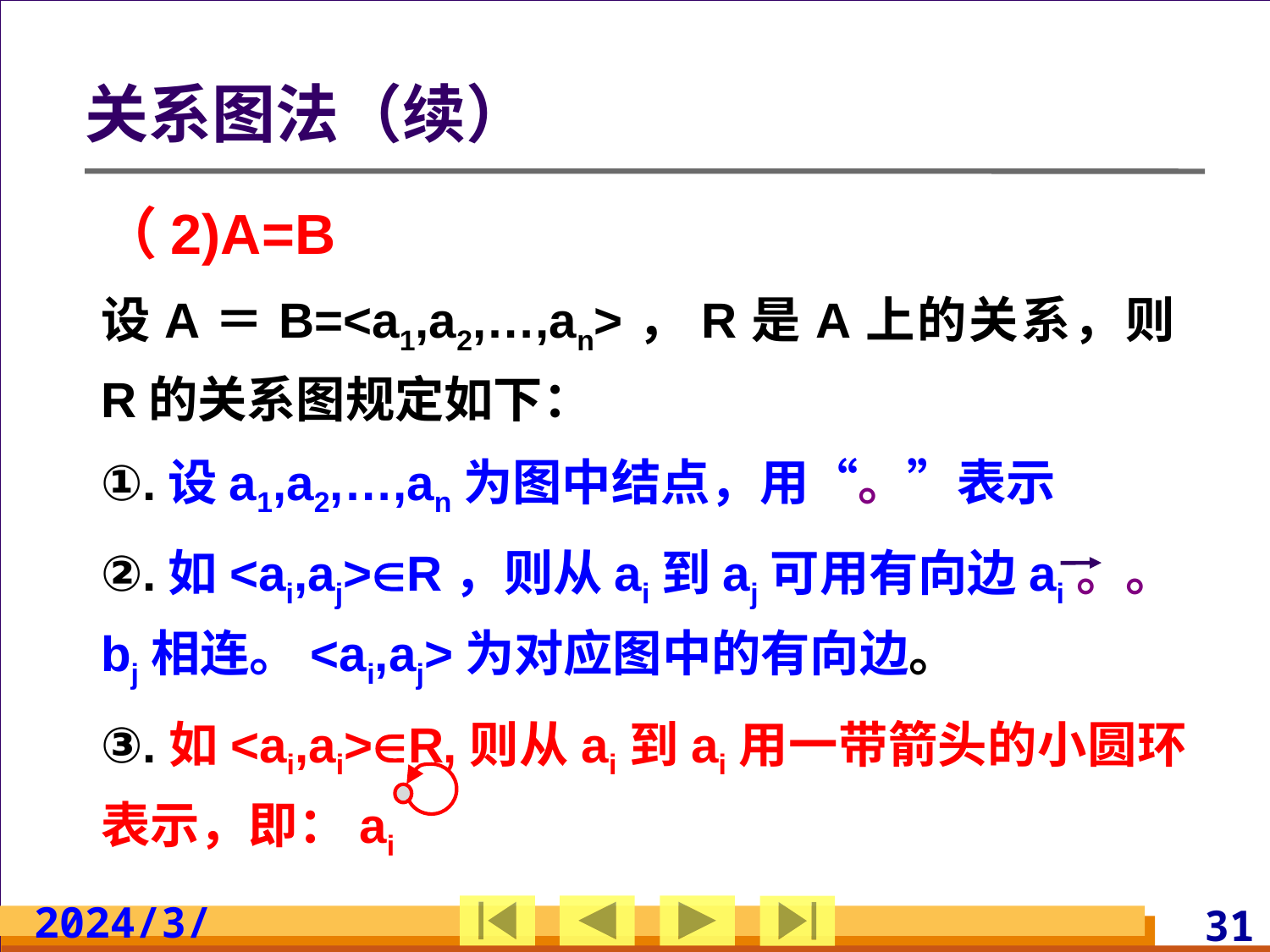

# 关系图法（续）
（2)A=B
设A＝B=<a1,a2,…,an>，R是A上的关系，则R的关系图规定如下：
①.设a1,a2,…,an为图中结点，用“。”表示
②.如<ai,aj>∈R，则从ai到aj可用有向边ai。。bj相连。<ai,aj>为对应图中的有向边。
③.如<ai,ai>∈R,则从ai到ai用一带箭头的小圆环表示，即：ai

2024/3/10